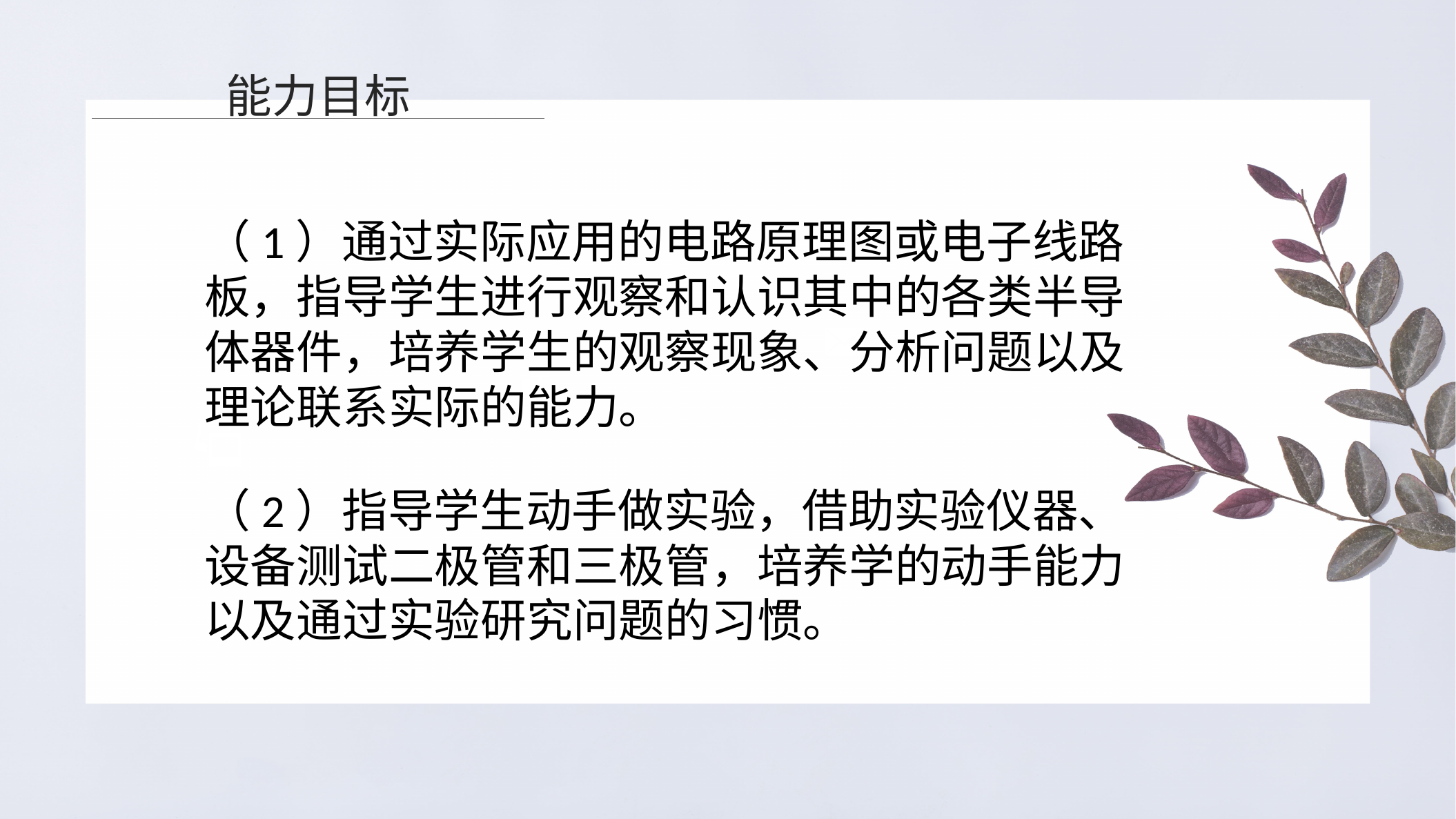

能力目标
（1）通过实际应用的电路原理图或电子线路板，指导学生进行观察和认识其中的各类半导体器件，培养学生的观察现象、分析问题以及理论联系实际的能力。

（2）指导学生动手做实验，借助实验仪器、设备测试二极管和三极管，培养学的动手能力以及通过实验研究问题的习惯。